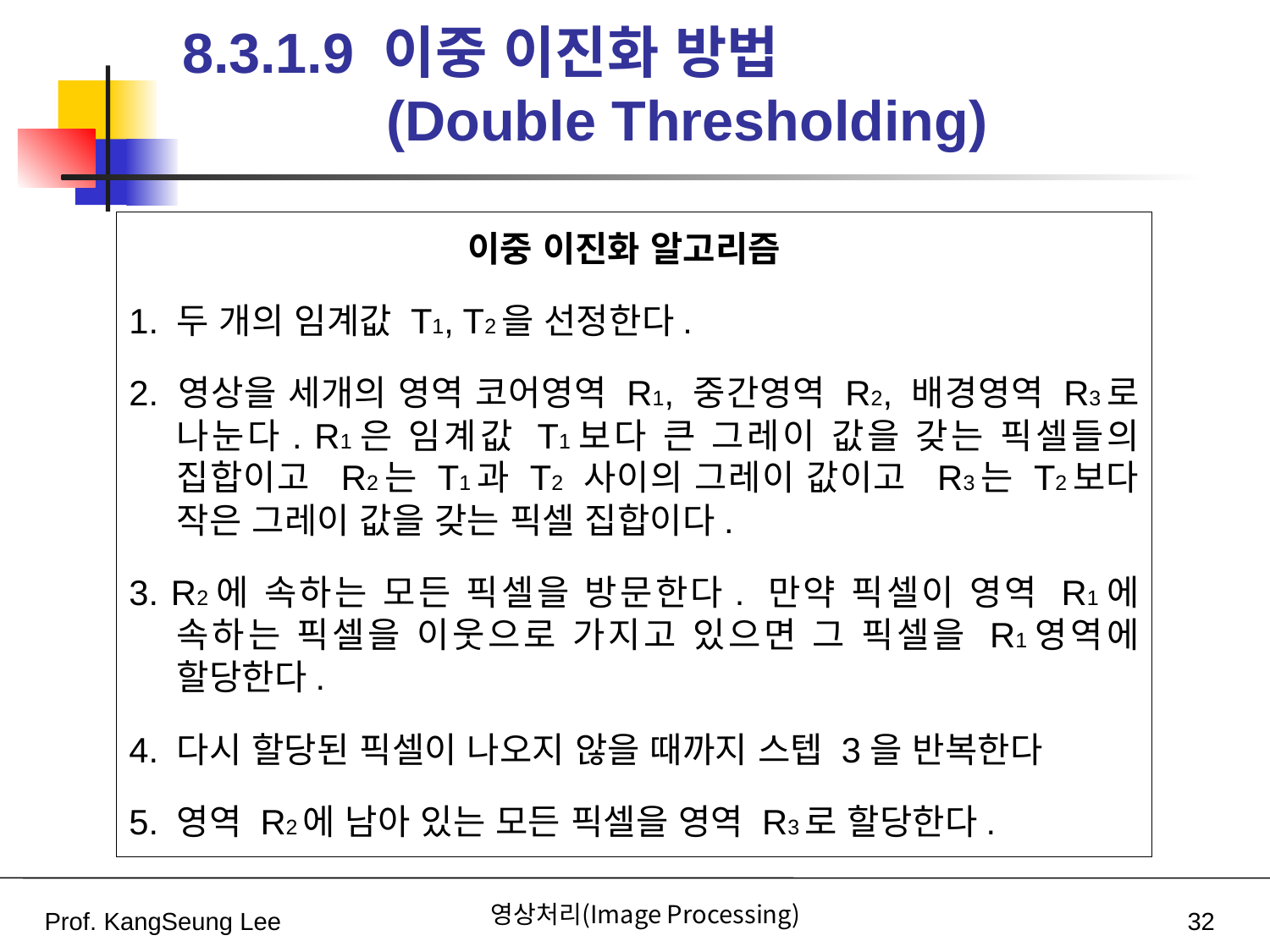

# 8.3.1.9 이중 이진화 방법 (Double Thresholding)
이중 이진화 알고리즘
1. 두 개의 임계값 T1, T2을 선정한다.
2. 영상을 세개의 영역 코어영역 R1, 중간영역 R2, 배경영역 R3로 나눈다. R1은 임계값 T1보다 큰 그레이 값을 갖는 픽셀들의 집합이고  R2는 T1과 T2 사이의 그레이 값이고  R3는 T2보다 작은 그레이 값을 갖는 픽셀 집합이다.
3. R2에 속하는 모든 픽셀을 방문한다. 만약 픽셀이 영역 R1에 속하는 픽셀을 이웃으로 가지고 있으면 그 픽셀을 R1영역에 할당한다.
4. 다시 할당된 픽셀이 나오지 않을 때까지 스텝 3을 반복한다
5. 영역 R2에 남아 있는 모든 픽셀을 영역 R3로 할당한다.
Prof. KangSeung Lee
영상처리(Image Processing)
32